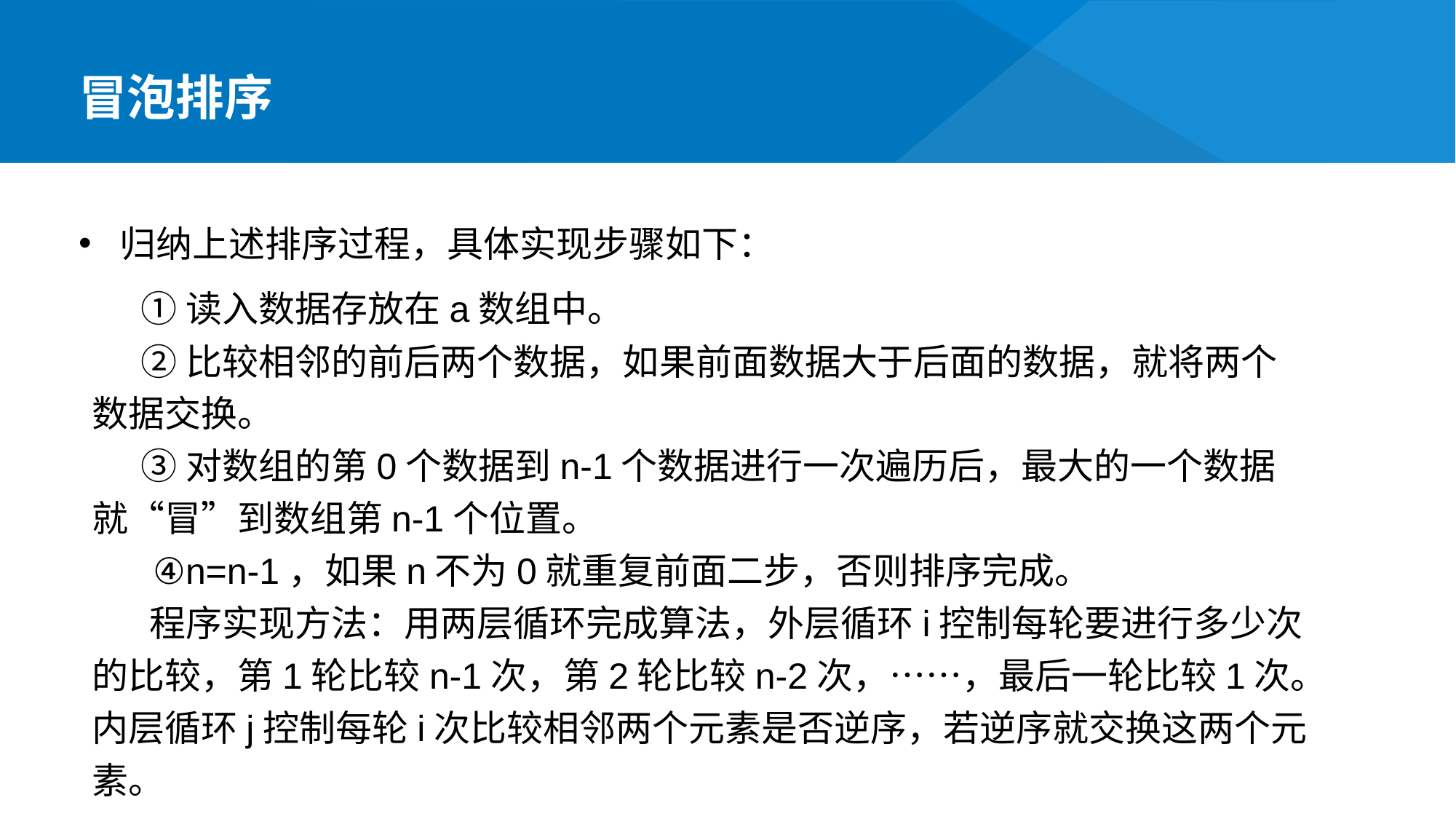

冒泡排序
归纳上述排序过程，具体实现步骤如下：
      ①读入数据存放在a数组中。
      ②比较相邻的前后两个数据，如果前面数据大于后面的数据，就将两个数据交换。
      ③对数组的第0个数据到n-1个数据进行一次遍历后，最大的一个数据就“冒”到数组第n-1个位置。
      ④n=n-1，如果n不为0就重复前面二步，否则排序完成。
      程序实现方法：用两层循环完成算法，外层循环i控制每轮要进行多少次的比较，第1轮比较n-1次，第2轮比较n-2次，……，最后一轮比较1次。内层循环j控制每轮i次比较相邻两个元素是否逆序，若逆序就交换这两个元素。